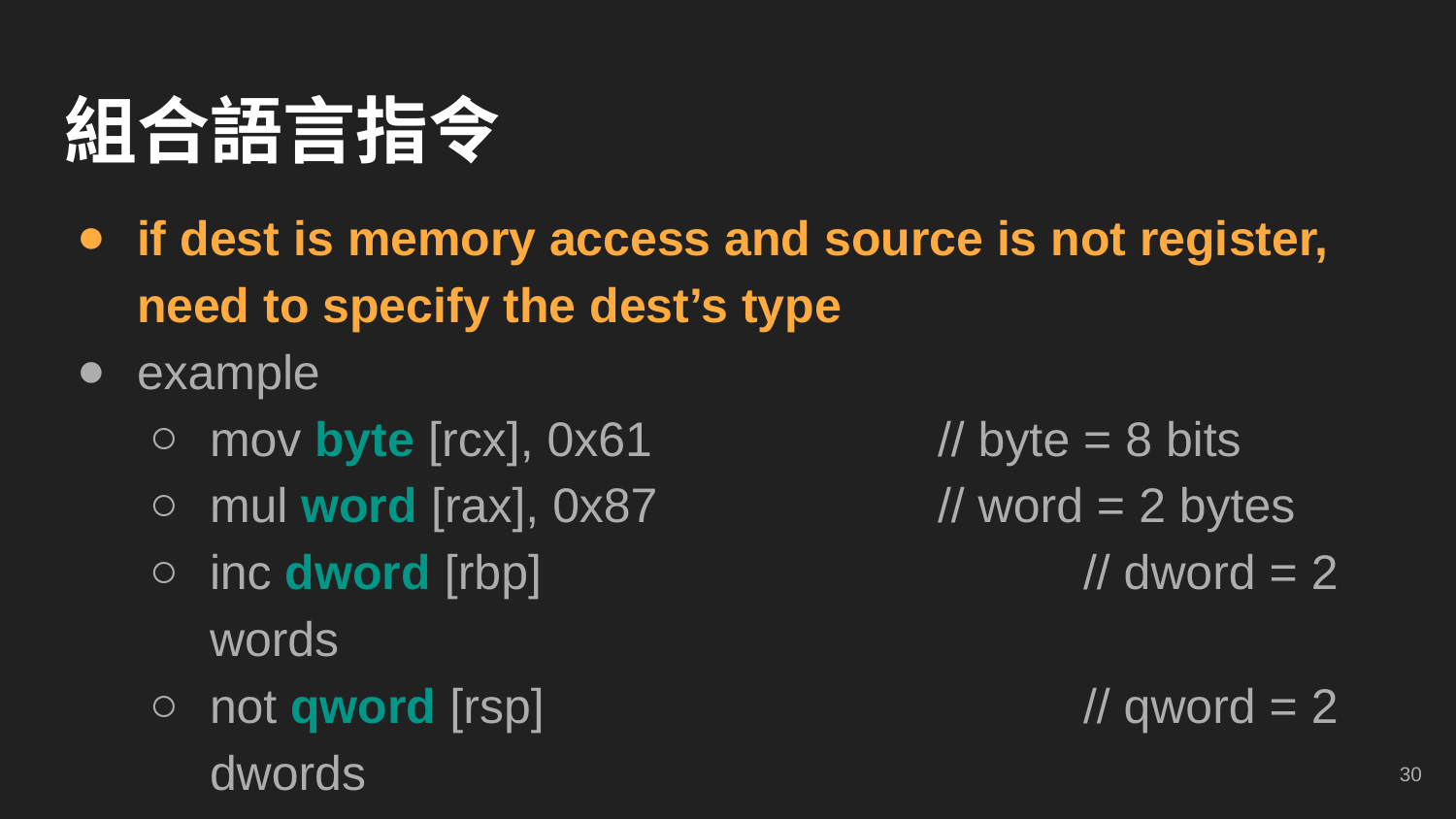

# 組合語言指令
if dest is memory access and source is not register, need to specify the dest’s type
example
mov byte [rcx], 0x61		// byte = 8 bits
mul word [rax], 0x87		// word = 2 bytes
inc dword [rbp]				// dword = 2 words
not qword [rsp]				// qword = 2 dwords
30